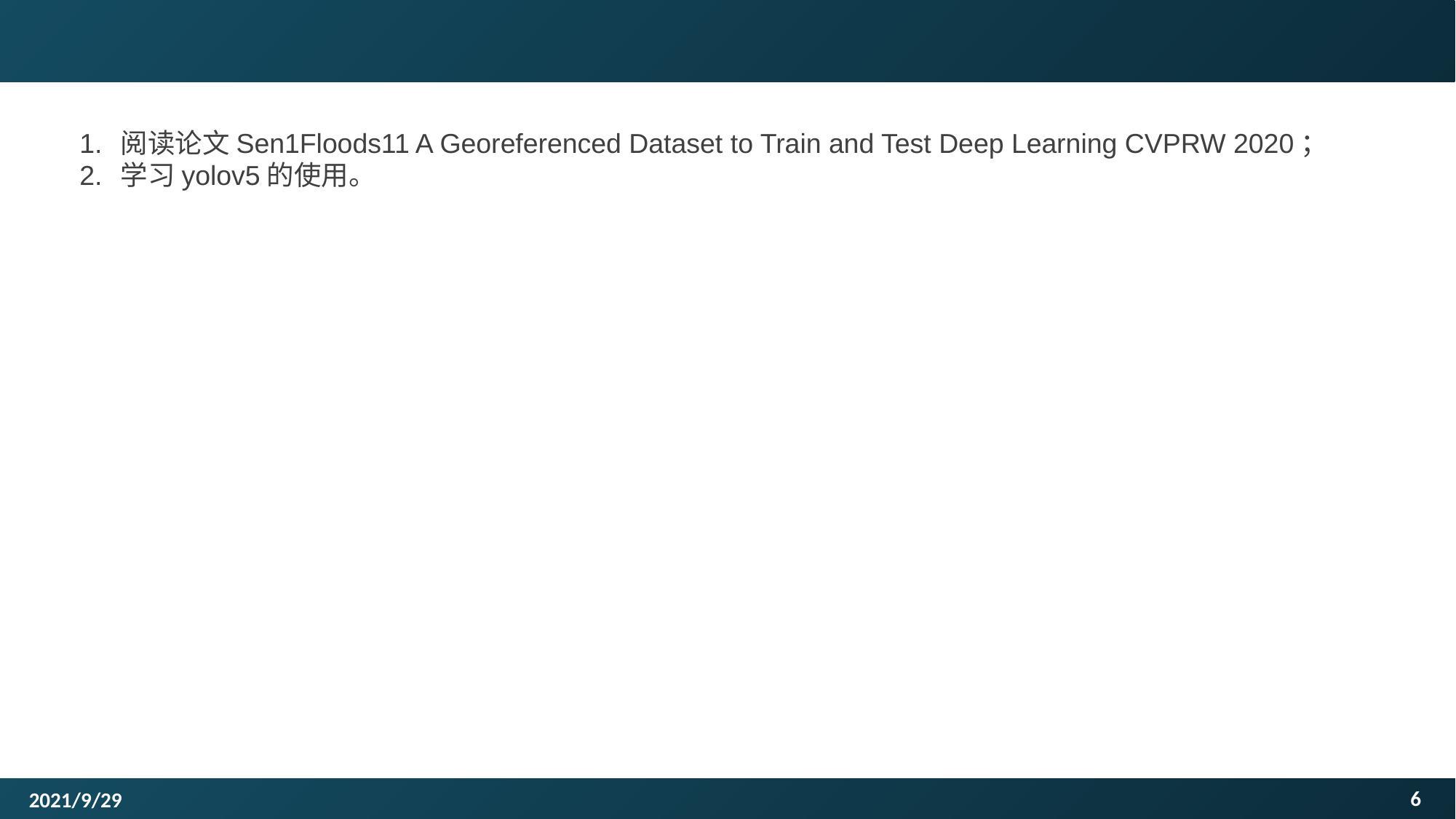

阅读论文Sen1Floods11 A Georeferenced Dataset to Train and Test Deep Learning CVPRW 2020；
学习yolov5的使用。
6
2021/9/29